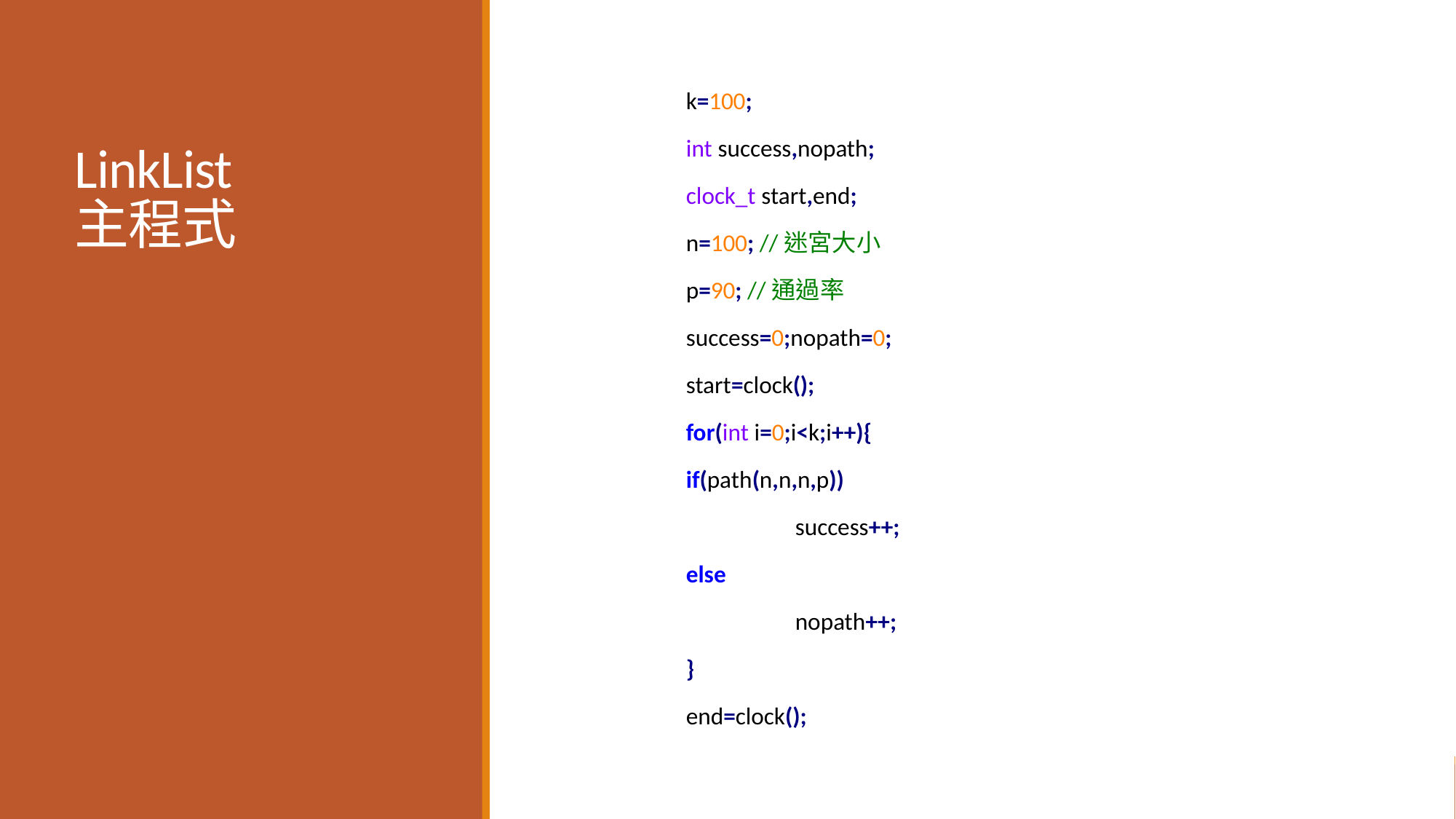

k=100;
	int success,nopath;
	clock_t start,end;
	n=100; //迷宮大小
	p=90; //通過率
	success=0;nopath=0;
	start=clock();
	for(int i=0;i<k;i++){
	if(path(n,n,n,p))
		success++;
	else
		nopath++;
	}
	end=clock();

# LinkList 主程式